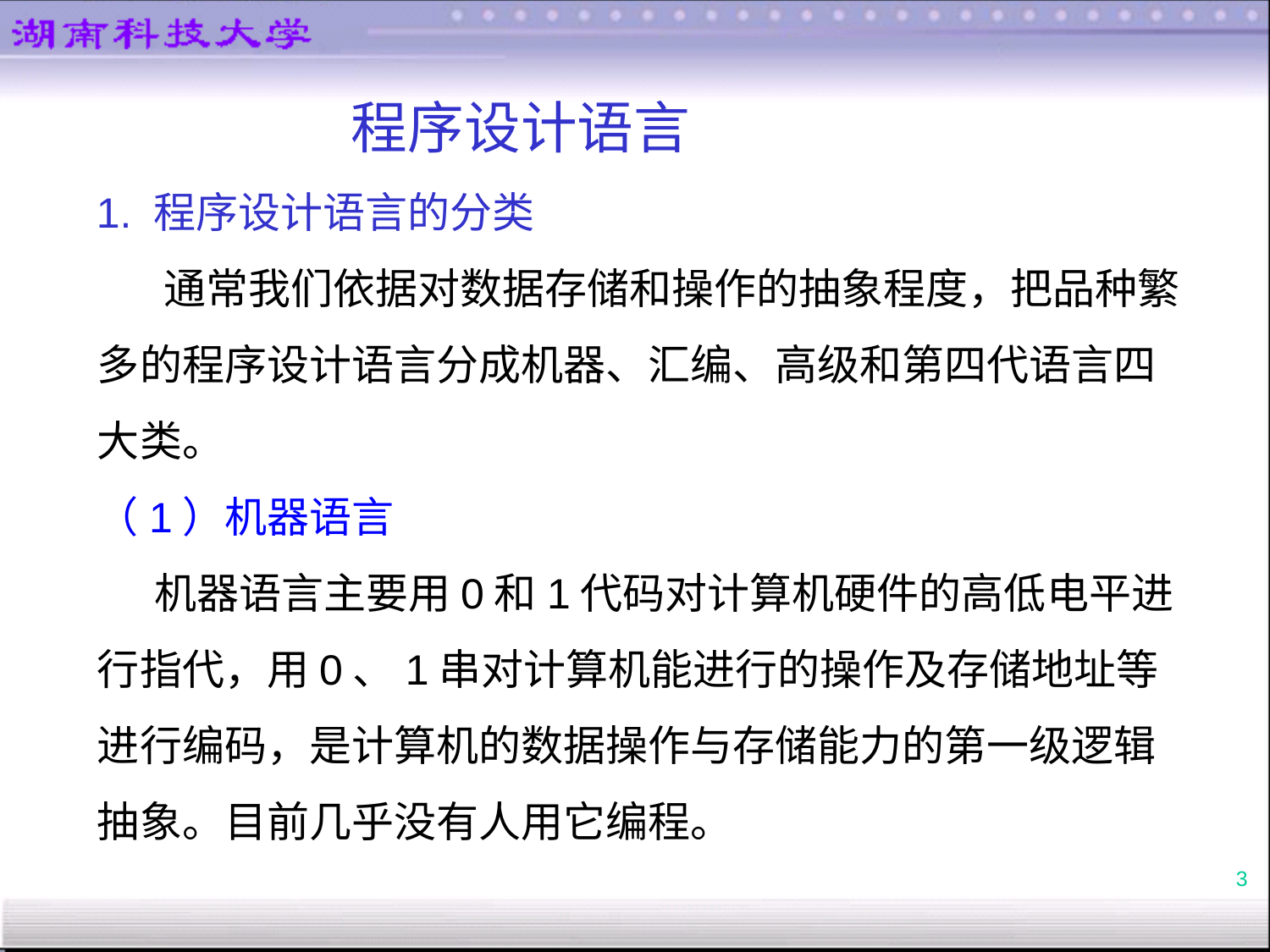

程序设计语言
1. 程序设计语言的分类
      通常我们依据对数据存储和操作的抽象程度，把品种繁多的程序设计语言分成机器、汇编、高级和第四代语言四大类。
（1）机器语言
     机器语言主要用0和1代码对计算机硬件的高低电平进行指代，用0、1串对计算机能进行的操作及存储地址等进行编码，是计算机的数据操作与存储能力的第一级逻辑抽象。目前几乎没有人用它编程。
3